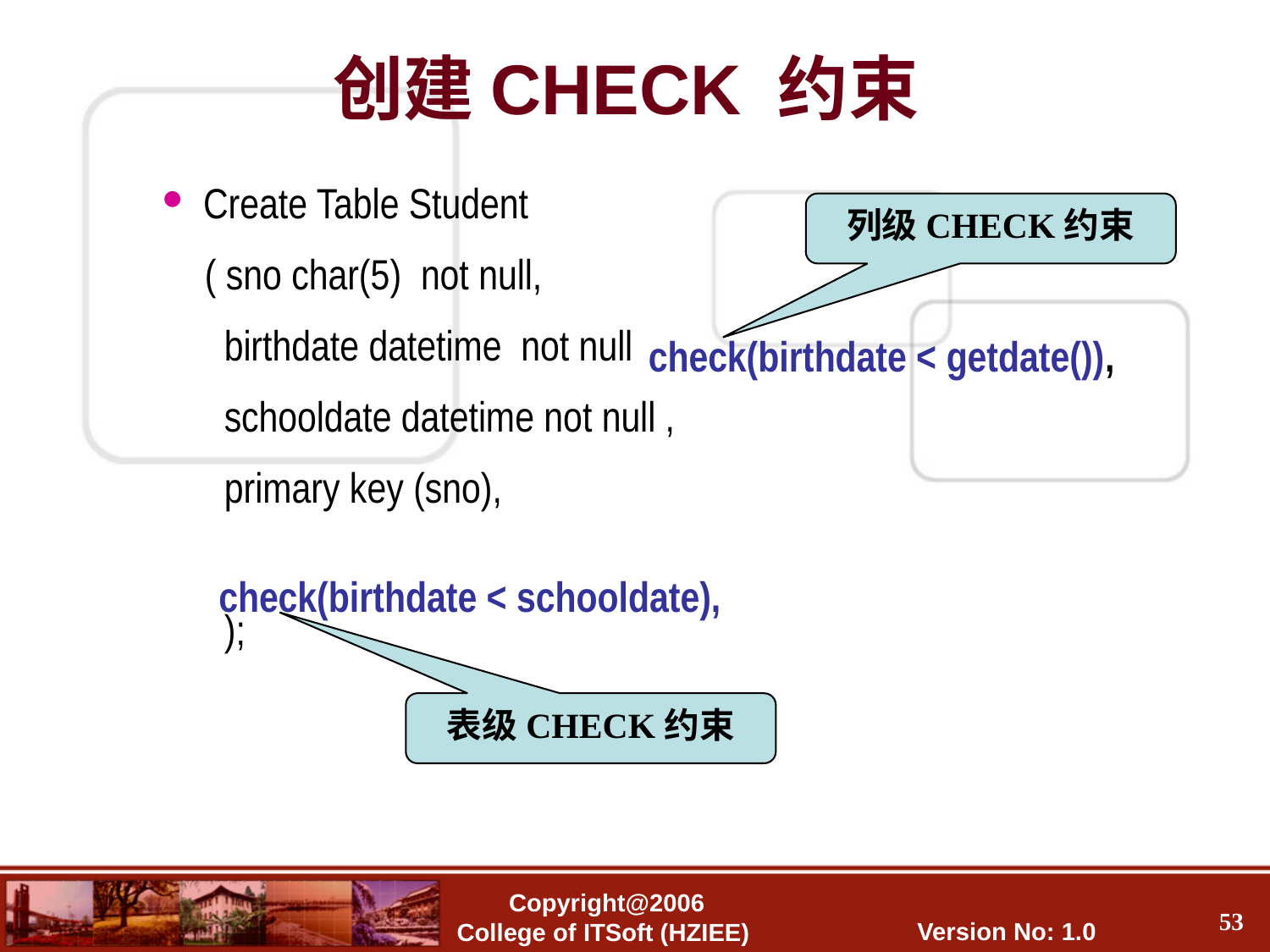

创建CHECK 约束
Create Table Student
	      ( sno char(5)  not null,
	        birthdate datetime  not null
	        schooldate datetime not null ,
            primary key (sno),

            );
列级CHECK约束
check(birthdate < getdate()),
check(birthdate < schooldate),
表级CHECK约束